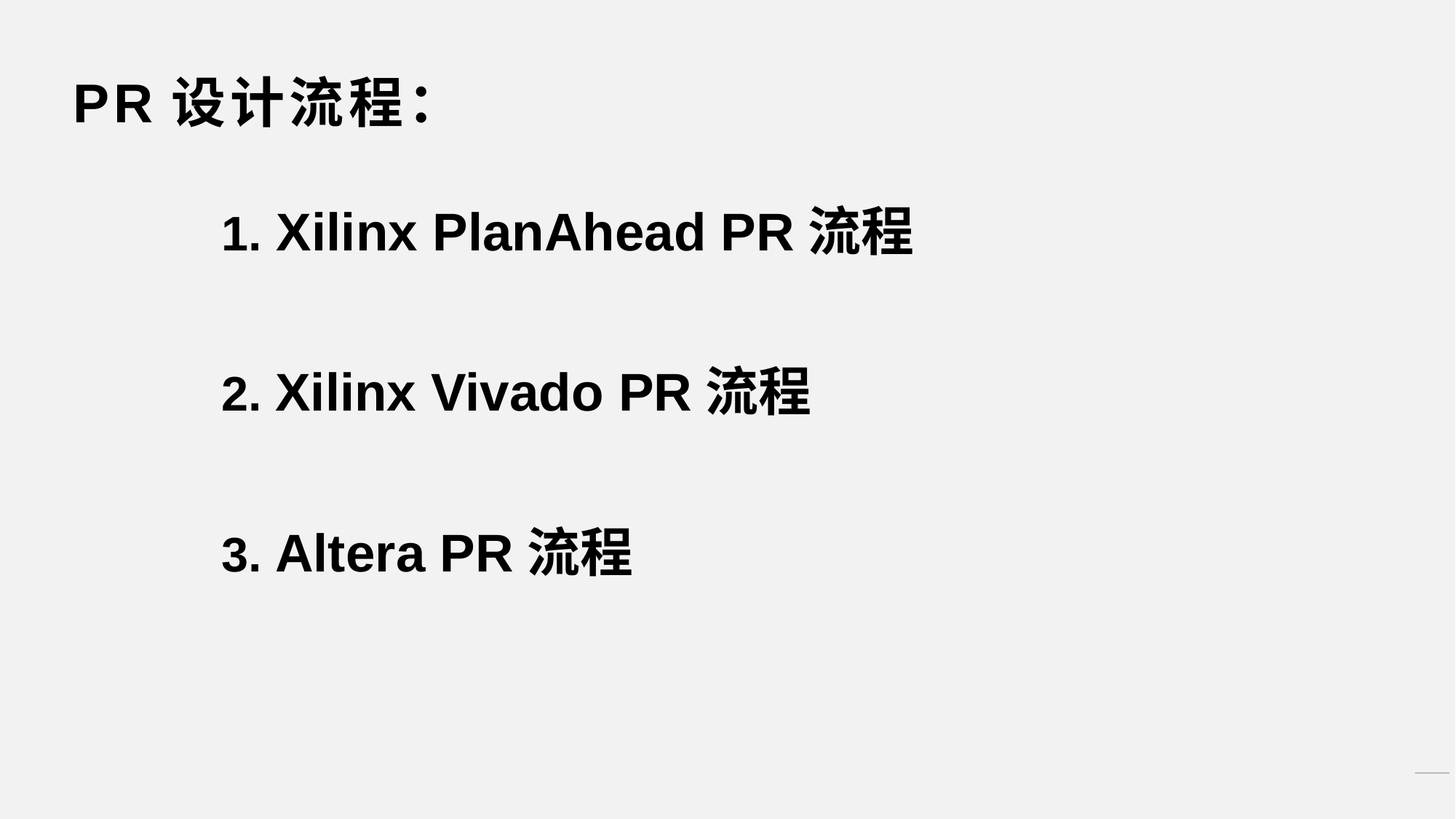

PR设计流程：
	   1. Xilinx PlanAhead PR流程
	   2. Xilinx Vivado PR流程

	   3. Altera PR流程